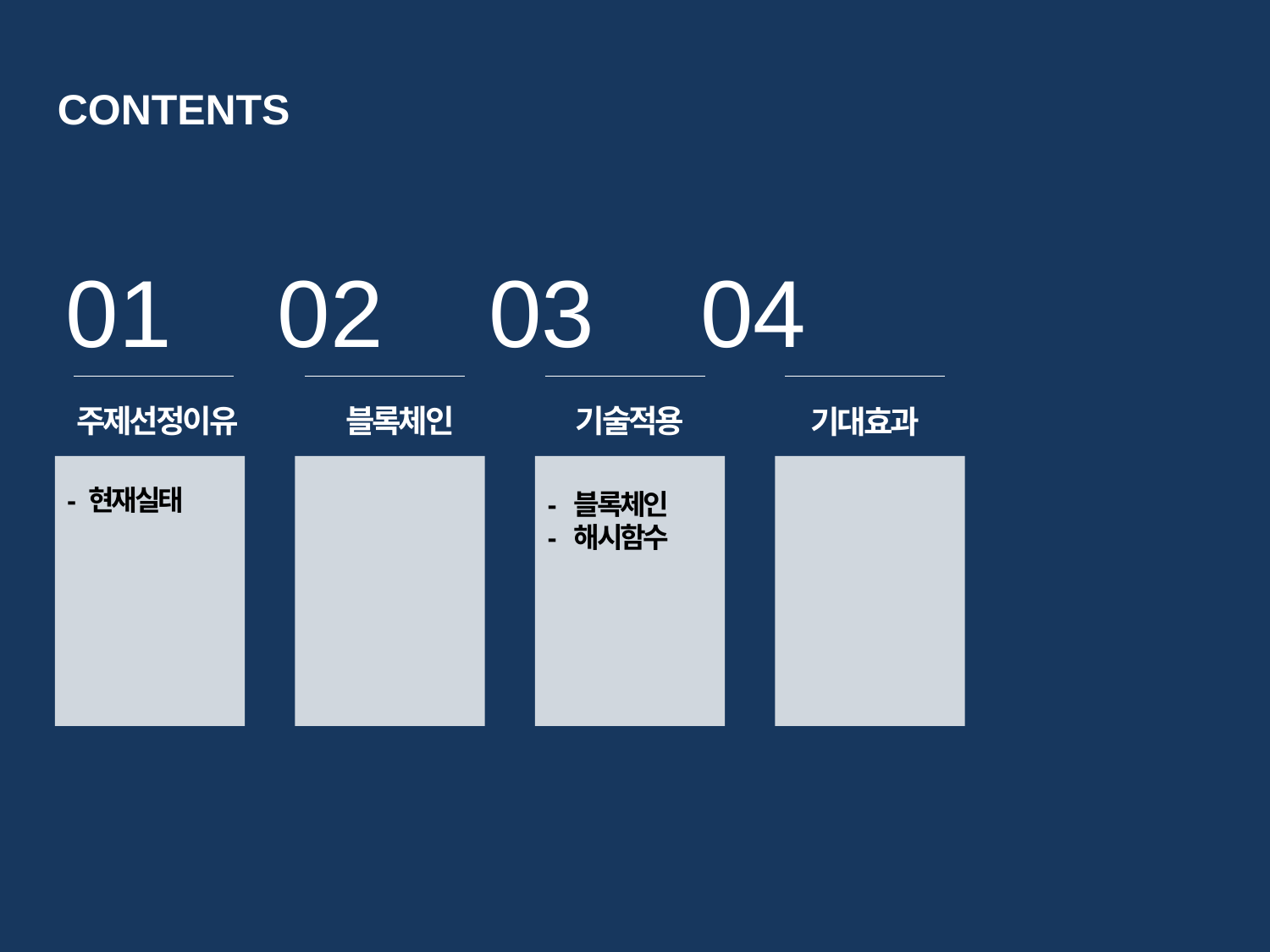

CONTENTS
01    02    03    04
    주제선정이유
블록체인
기술적용
기대효과

- 현재실태

-  블록체인
-  해시함수